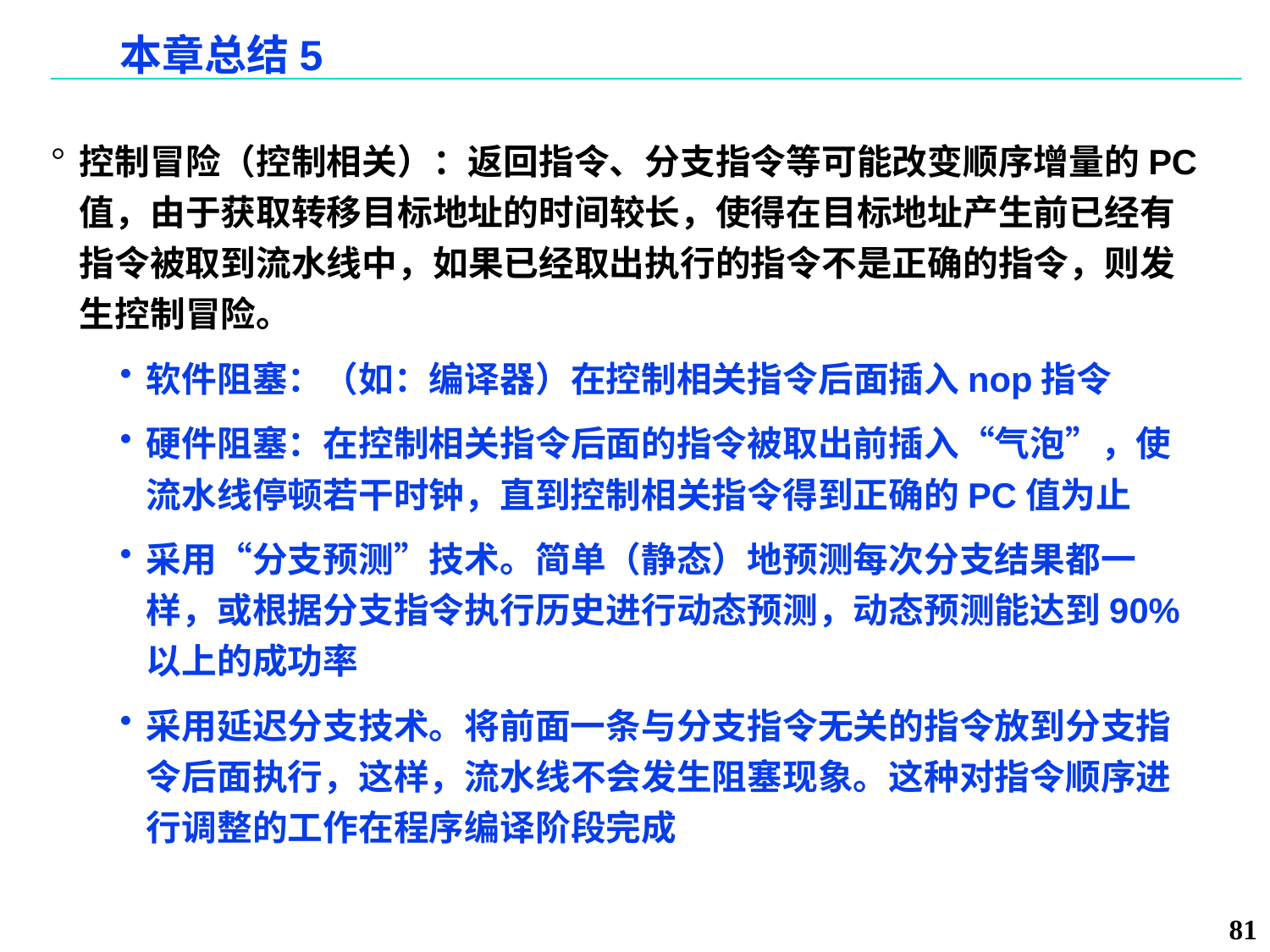

# 本章总结5
控制冒险（控制相关）：返回指令、分支指令等可能改变顺序增量的PC值，由于获取转移目标地址的时间较长，使得在目标地址产生前已经有指令被取到流水线中，如果已经取出执行的指令不是正确的指令，则发生控制冒险。
软件阻塞：（如：编译器）在控制相关指令后面插入nop指令
硬件阻塞：在控制相关指令后面的指令被取出前插入“气泡”，使流水线停顿若干时钟，直到控制相关指令得到正确的PC值为止
采用“分支预测”技术。简单（静态）地预测每次分支结果都一样，或根据分支指令执行历史进行动态预测，动态预测能达到90%以上的成功率
采用延迟分支技术。将前面一条与分支指令无关的指令放到分支指令后面执行，这样，流水线不会发生阻塞现象。这种对指令顺序进行调整的工作在程序编译阶段完成